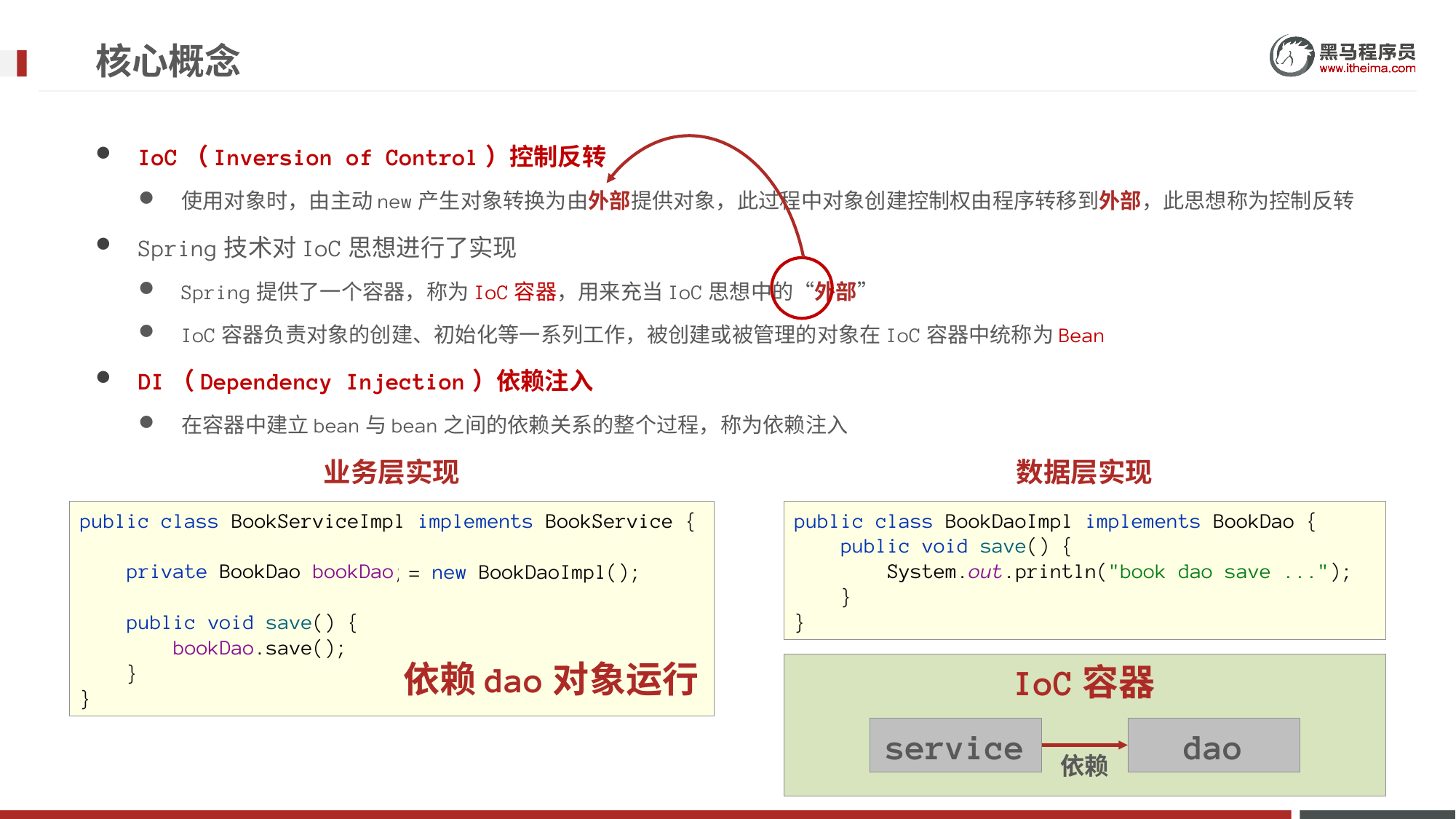

# 核心概念
IoC（Inversion of Control）控制反转
使用对象时，由主动new产生对象转换为由外部提供对象，此过程中对象创建控制权由程序转移到外部，此思想称为控制反转
Spring技术对IoC思想进行了实现
Spring提供了一个容器，称为IoC容器，用来充当IoC思想中的“外部”
IoC容器负责对象的创建、初始化等一系列工作，被创建或被管理的对象在IoC容器中统称为Bean
DI（Dependency Injection）依赖注入
在容器中建立bean与bean之间的依赖关系的整个过程，称为依赖注入

业务层实现
数据层实现
public class BookServiceImpl implements BookService {
    private BookDao bookDao;
    public void save() {
        bookDao.save();
    }
}
public class BookDaoImpl implements BookDao {
    public void save() {
        System.out.println("book dao save ...");
    }
}
= new BookDaoImpl();
依赖dao对象运行
IoC容器

service
dao
依赖